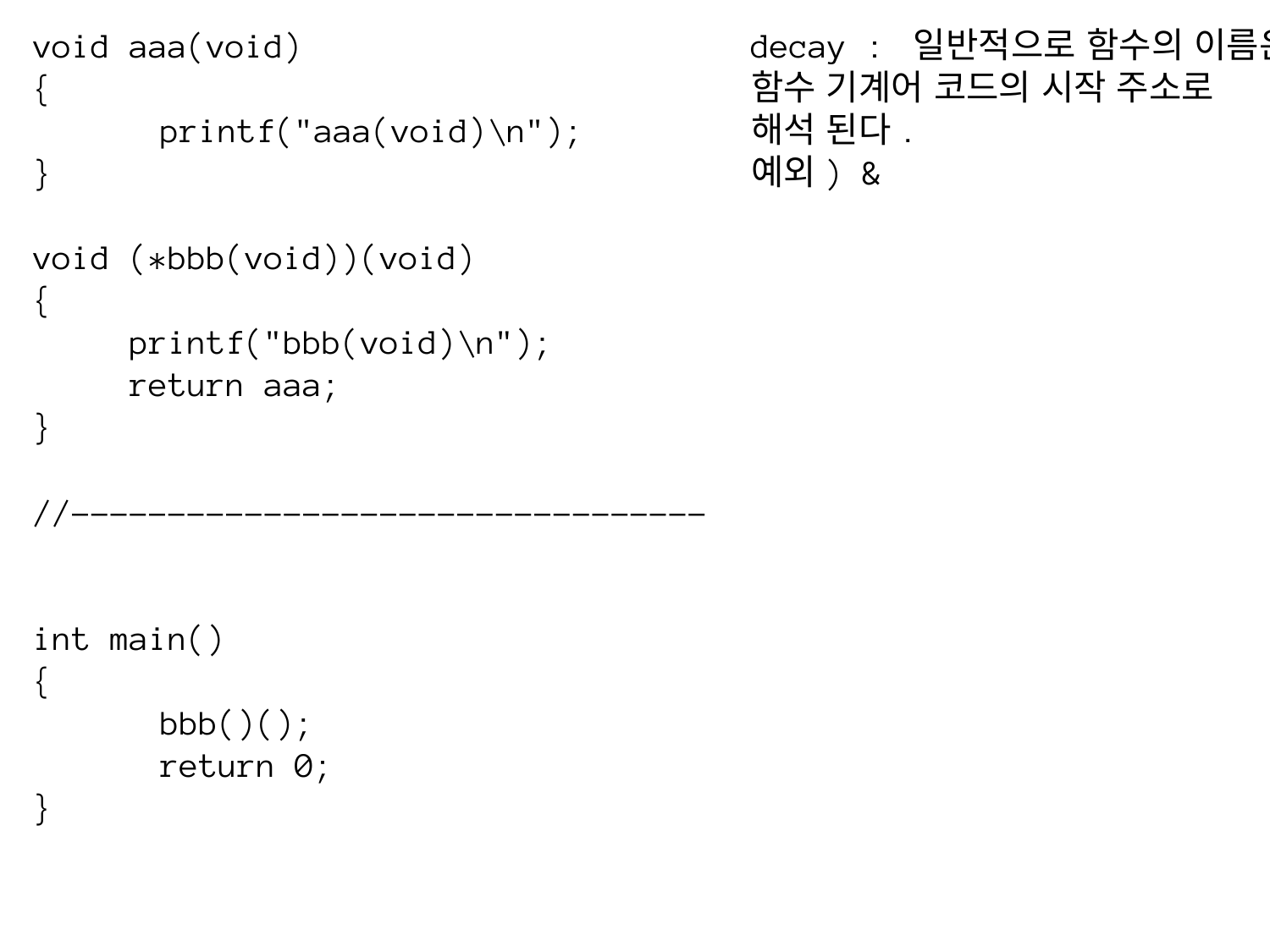

void aaa(void)
{
	printf("aaa(void)\n");
}

void (*bbb(void))(void)
{
     printf("bbb(void)\n");
     return aaa;
}

//---------------------------------

int main()
{
	bbb()();
	return 0;
}

decay : 일반적으로 함수의 이름은
함수 기계어 코드의 시작 주소로
해석 된다.
예외) &